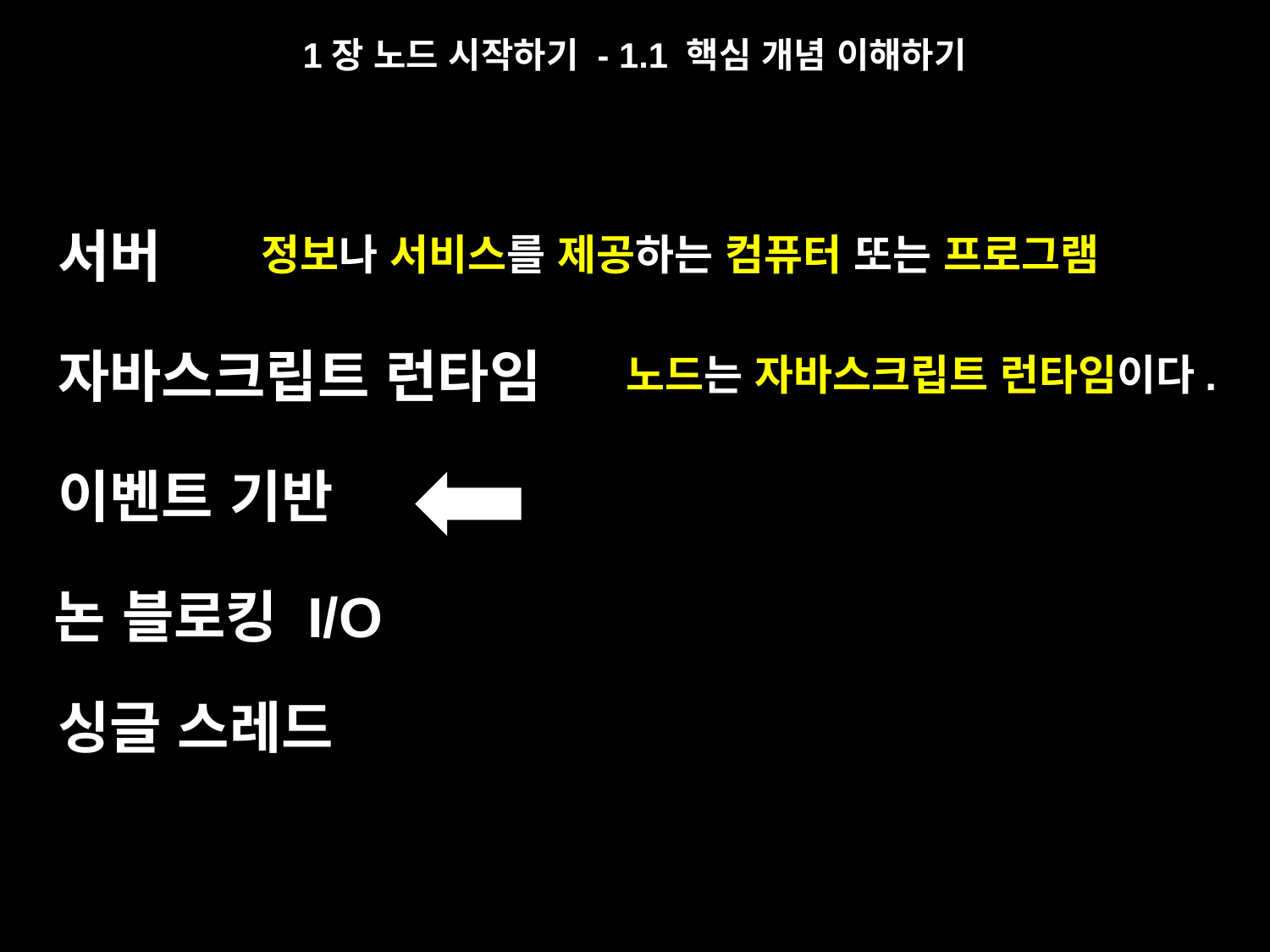

1장 노드 시작하기 - 1.1 핵심 개념 이해하기
  서버
정보나 서비스를 제공하는 컴퓨터 또는 프로그램
  자바스크립트 런타임
노드는 자바스크립트 런타임이다.
  이벤트 기반

  논 블로킹 I/O
  싱글 스레드